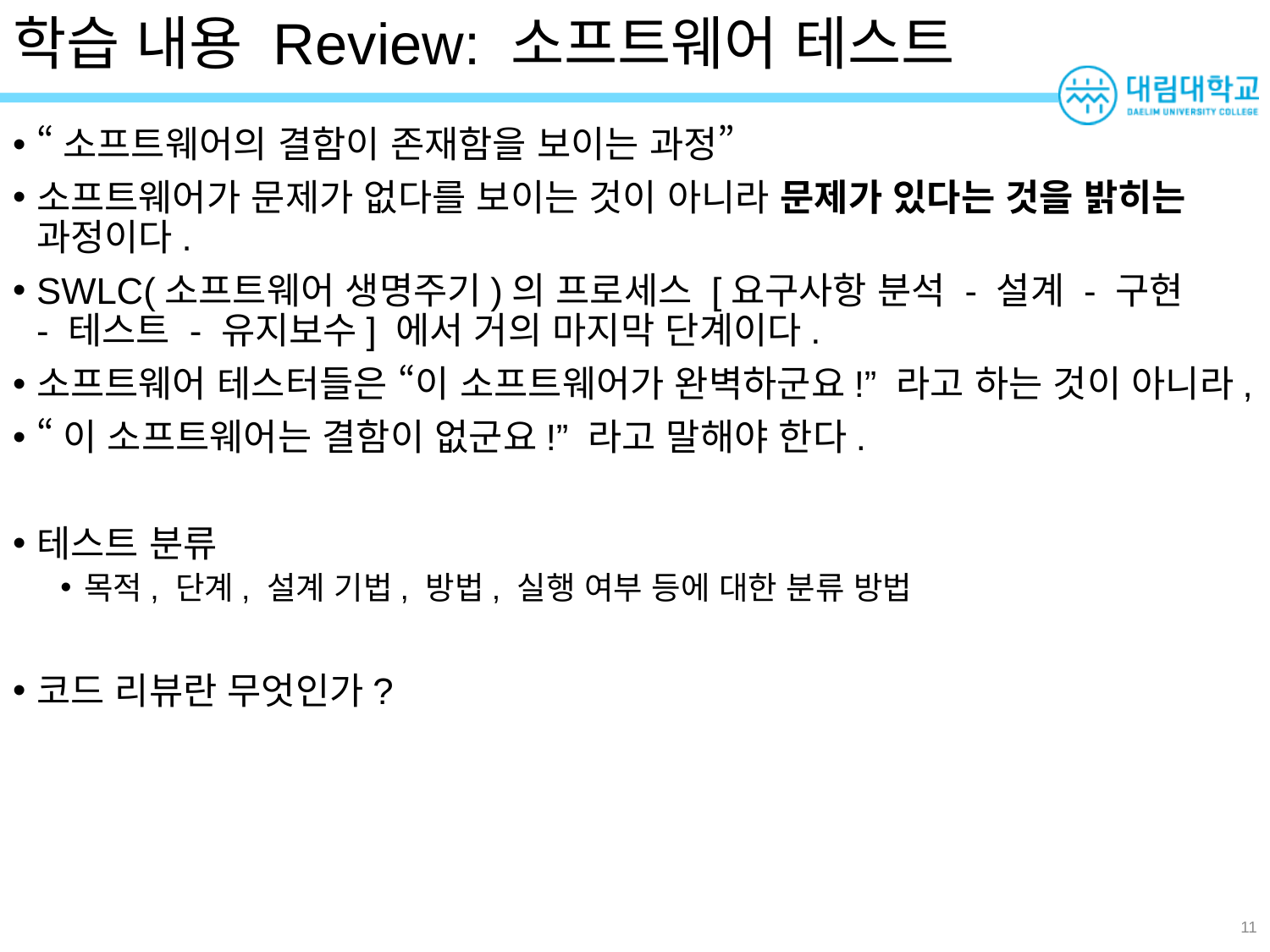

# 학습 내용 Review: 소프트웨어 테스트
“소프트웨어의 결함이 존재함을 보이는 과정”
소프트웨어가 문제가 없다를 보이는 것이 아니라 문제가 있다는 것을 밝히는 과정이다.
SWLC(소프트웨어 생명주기)의 프로세스 [요구사항 분석 - 설계 - 구현 - 테스트 - 유지보수] 에서 거의 마지막 단계이다.
소프트웨어 테스터들은 “이 소프트웨어가 완벽하군요!” 라고 하는 것이 아니라,
“이 소프트웨어는 결함이 없군요!” 라고 말해야 한다.

테스트 분류
목적, 단계, 설계 기법, 방법, 실행 여부 등에 대한 분류 방법

코드 리뷰란 무엇인가?
11